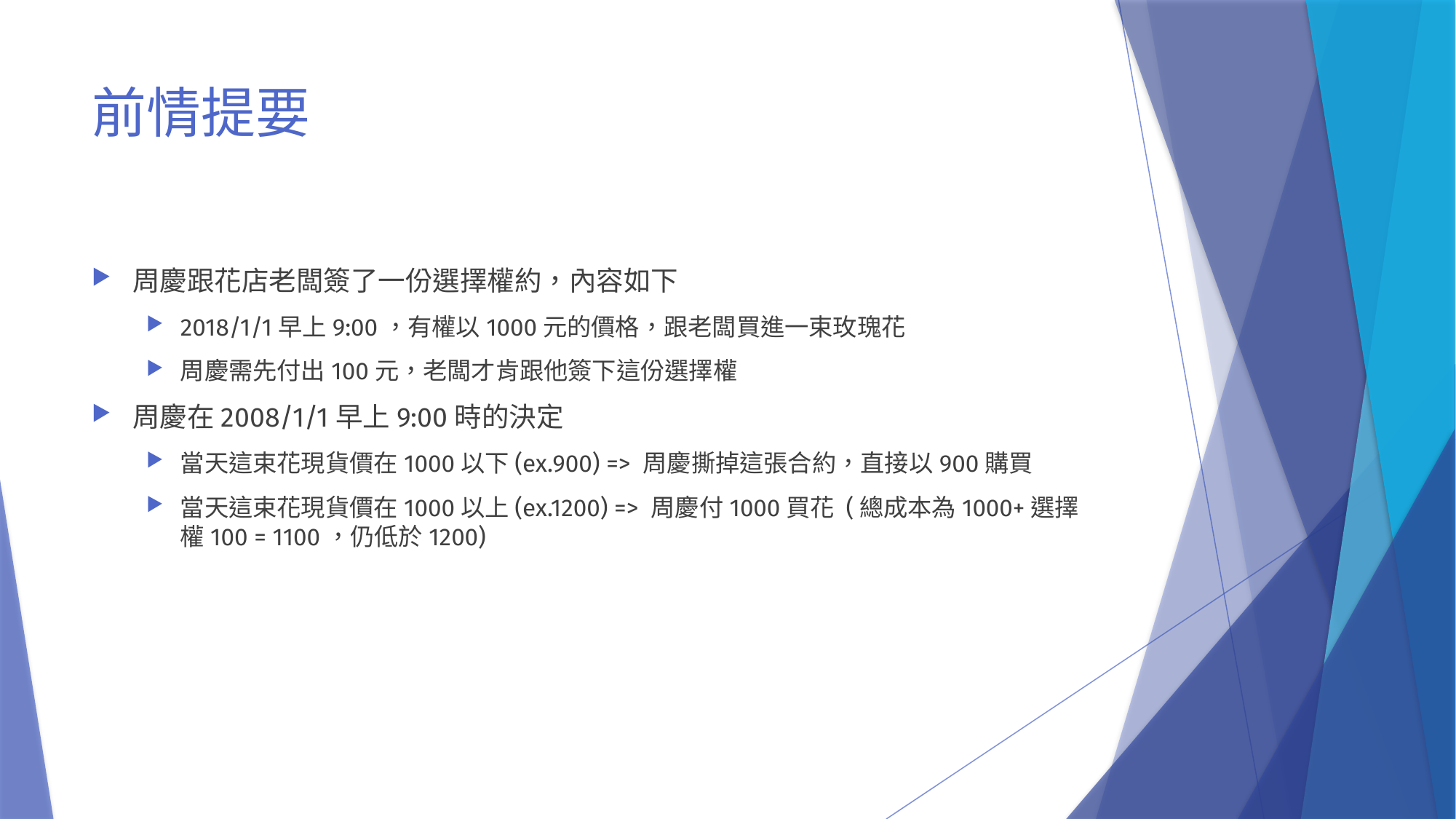

# 前情提要
周慶跟花店老闆簽了一份選擇權約，內容如下
2018/1/1早上9:00，有權以1000元的價格，跟老闆買進一束玫瑰花
周慶需先付出100元，老闆才肯跟他簽下這份選擇權
周慶在2008/1/1早上9:00時的決定
當天這束花現貨價在1000以下(ex.900) => 周慶撕掉這張合約，直接以900購買
當天這束花現貨價在1000以上(ex.1200) => 周慶付1000買花 (總成本為1000+選擇權100 = 1100，仍低於1200)